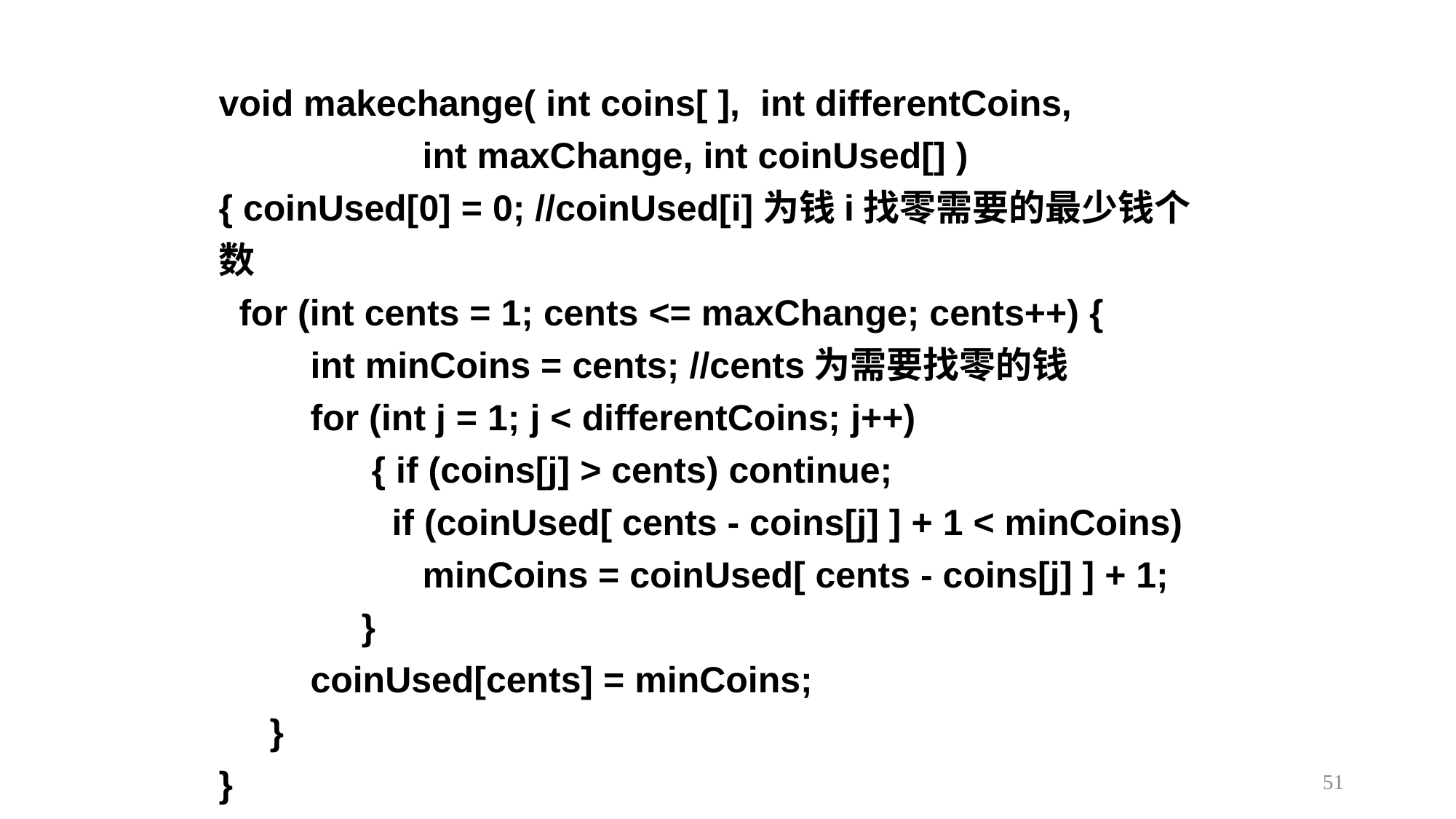

void makechange( int coins[ ],  int differentCoins,
                    int maxChange, int coinUsed[] )
{ coinUsed[0] = 0; //coinUsed[i]为钱i找零需要的最少钱个数
  for (int cents = 1; cents <= maxChange; cents++) {
         int minCoins = cents; //cents为需要找零的钱
         for (int j = 1; j < differentCoins; j++)
               { if (coins[j] > cents) continue;
                 if (coinUsed[ cents - coins[j] ] + 1 < minCoins)
                    minCoins = coinUsed[ cents - coins[j] ] + 1;
              }
         coinUsed[cents] = minCoins;
     }
}
51